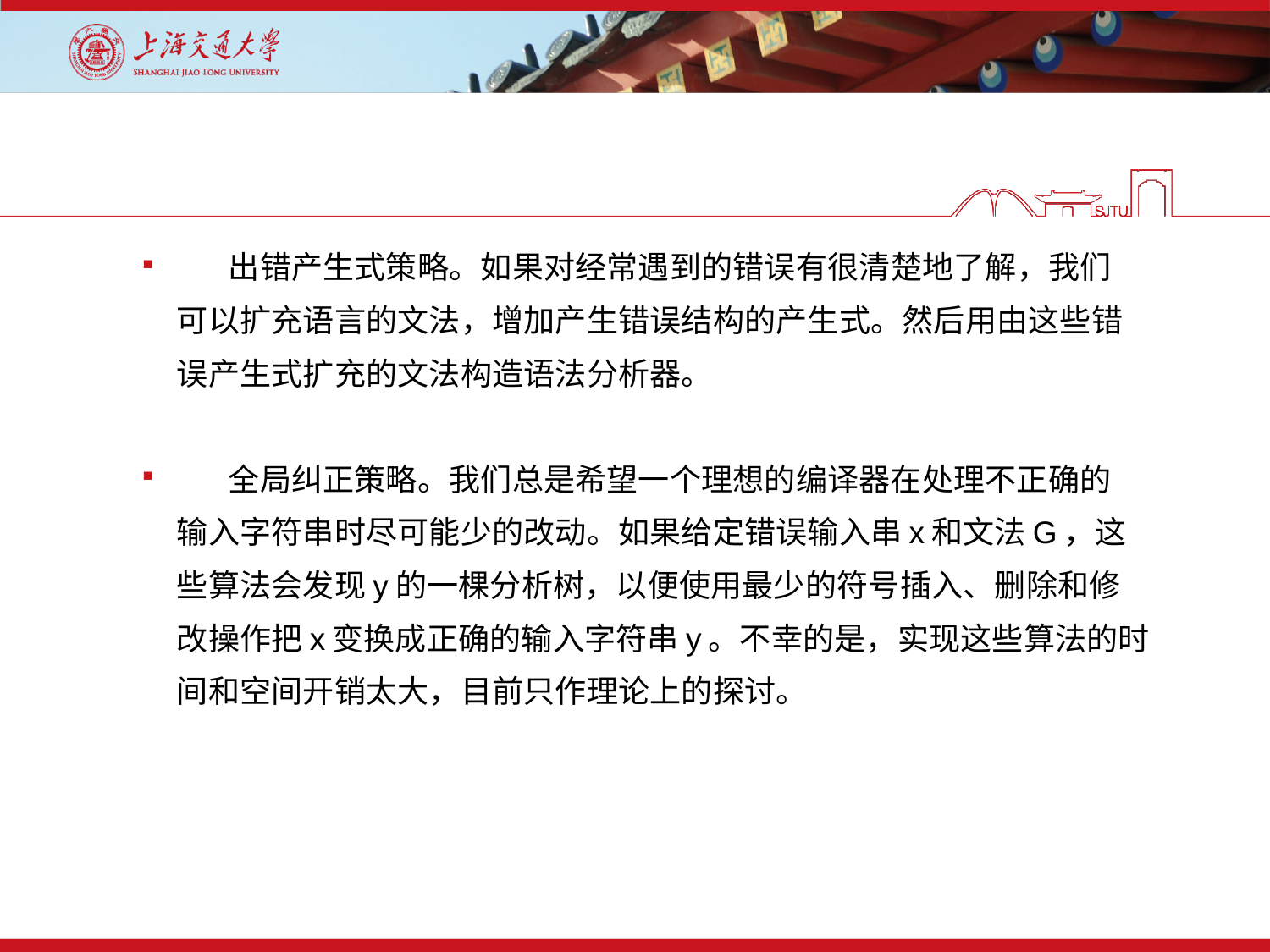

#
       出错产生式策略。如果对经常遇到的错误有很清楚地了解，我们
    可以扩充语言的文法，增加产生错误结构的产生式。然后用由这些错
    误产生式扩充的文法构造语法分析器。

       全局纠正策略。我们总是希望一个理想的编译器在处理不正确的
    输入字符串时尽可能少的改动。如果给定错误输入串x和文法G，这
    些算法会发现y的一棵分析树，以便使用最少的符号插入、删除和修
    改操作把x变换成正确的输入字符串y。不幸的是，实现这些算法的时
    间和空间开销太大，目前只作理论上的探讨。